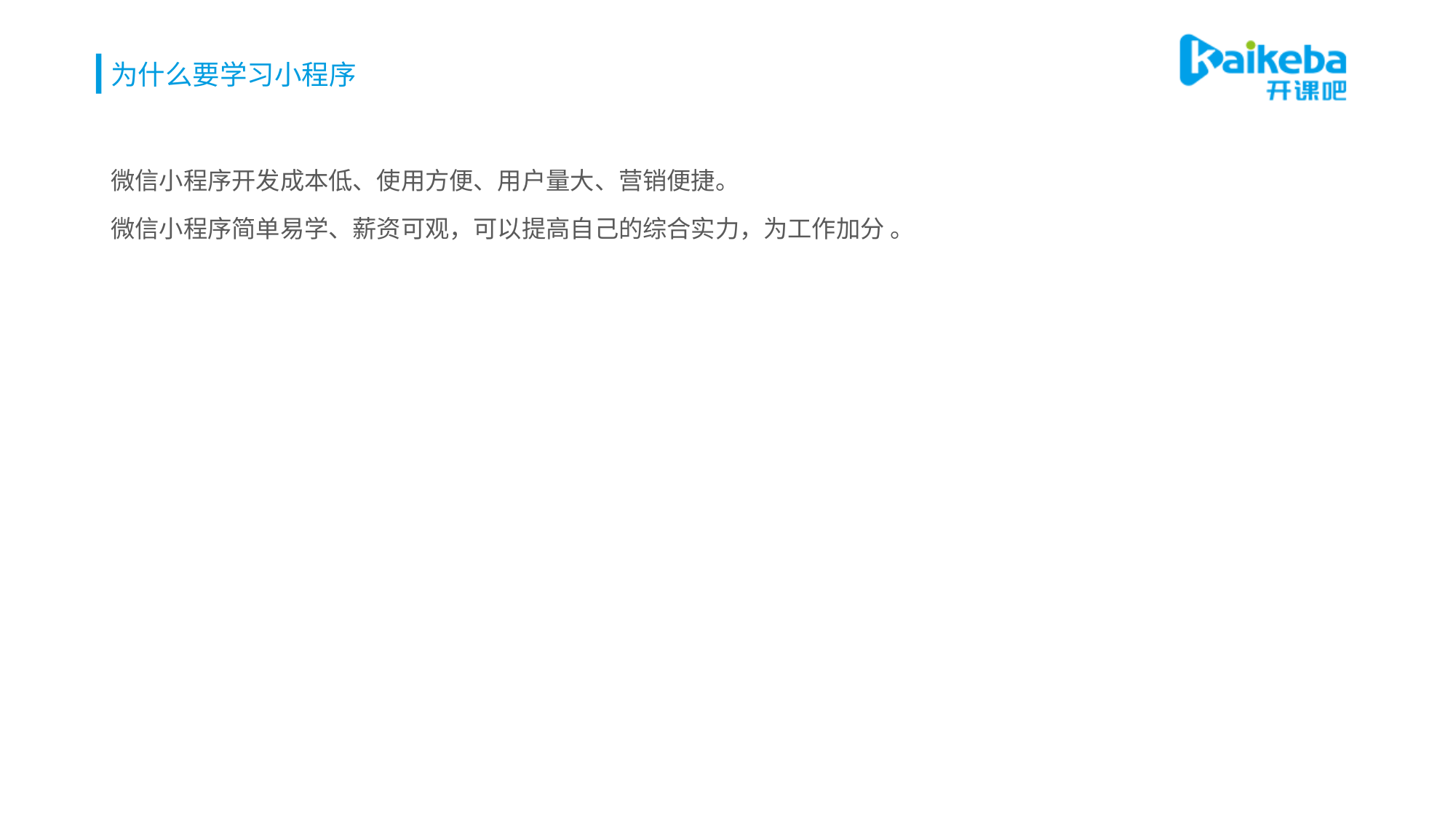

# 为什么要学习小程序
微信小程序开发成本低、使用方便、用户量大、营销便捷。
微信小程序简单易学、薪资可观，可以提高自己的综合实力，为工作加分 。